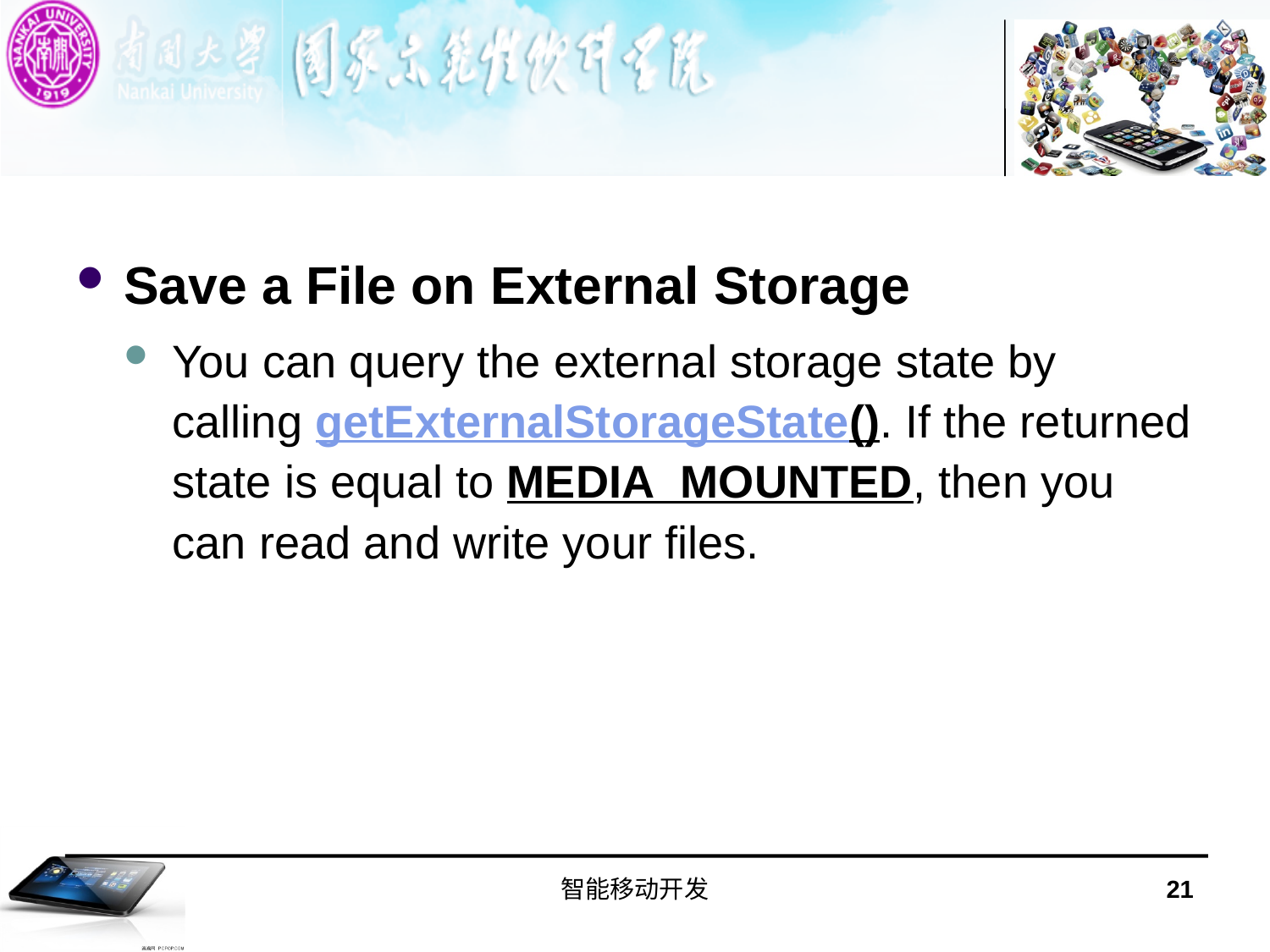

#
Save a File on External Storage
You can query the external storage state by calling getExternalStorageState(). If the returned state is equal to MEDIA_MOUNTED, then you can read and write your files.
智能移动开发
21